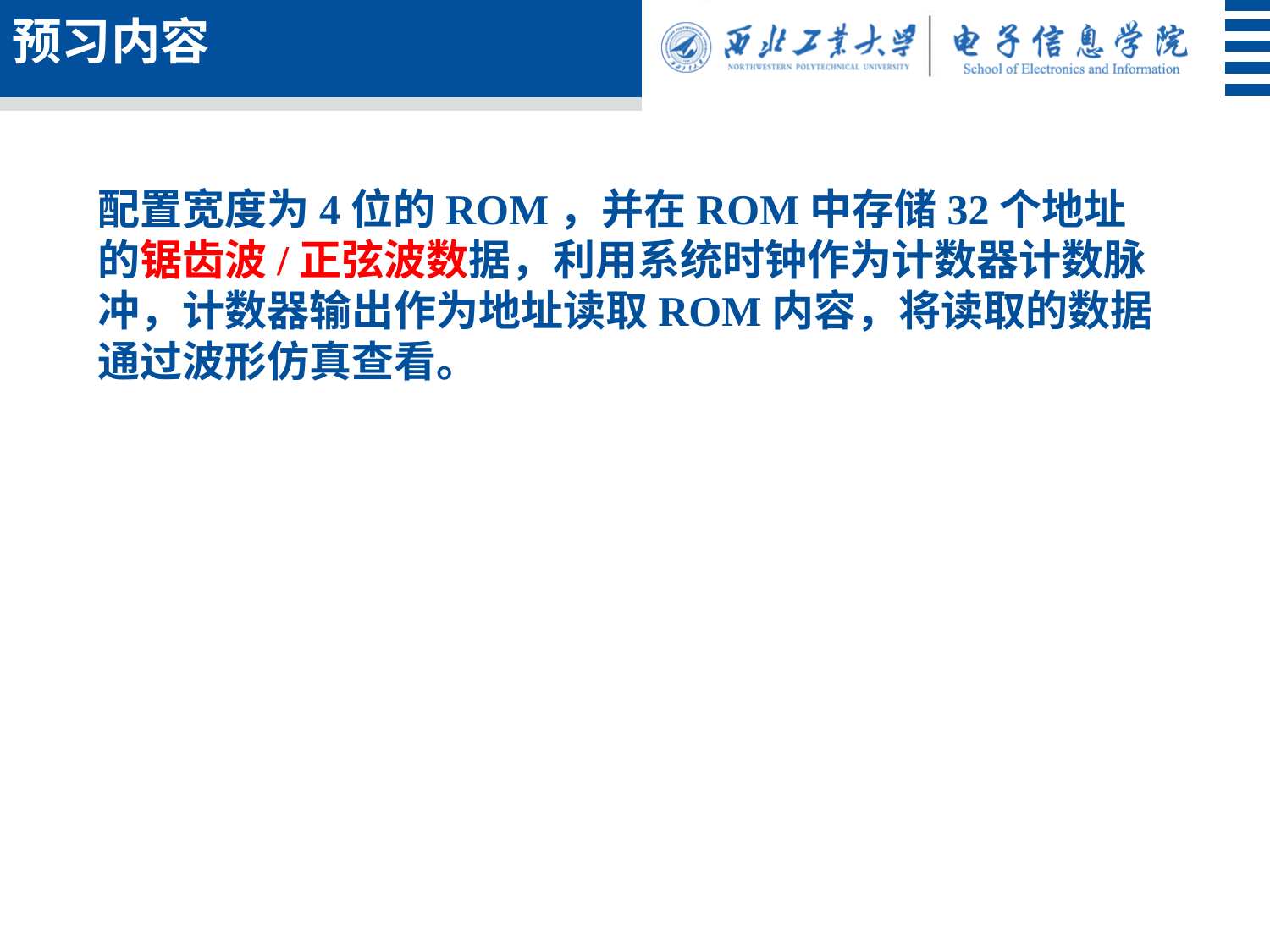

预习内容
配置宽度为4位的ROM，并在ROM中存储32个地址的锯齿波/正弦波数据，利用系统时钟作为计数器计数脉冲，计数器输出作为地址读取ROM内容，将读取的数据通过波形仿真查看。